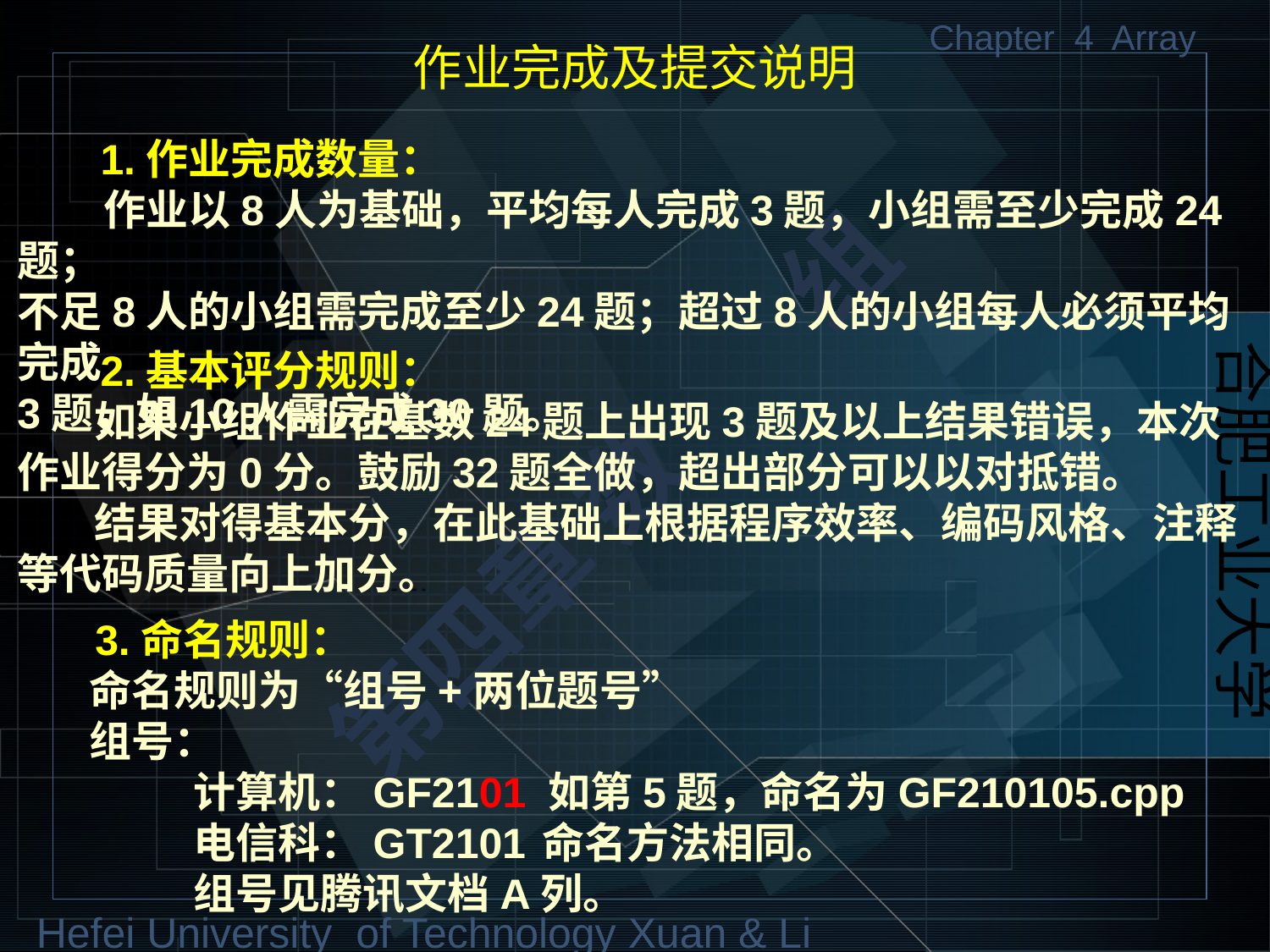

# 作业完成及提交说明
       1.作业完成数量：
        作业以8人为基础，平均每人完成3题，小组需至少完成24题；
不足8人的小组需完成至少24题；超过8人的小组每人必须平均完成
3题，如10人需完成30题。
       2.基本评分规则：
       如果小组作业在基数24题上出现3题及以上结果错误，本次作业得分为0分。鼓励32题全做，超出部分可以以对抵错。
       结果对得基本分，在此基础上根据程序效率、编码风格、注释等代码质量向上加分。
       3.命名规则：
       命名规则为“组号+两位题号”
       组号：
                  计算机：GF2101 如第5题，命名为GF210105.cpp
                  电信科：GT2101  命名方法相同。
                  组号见腾讯文档A列。